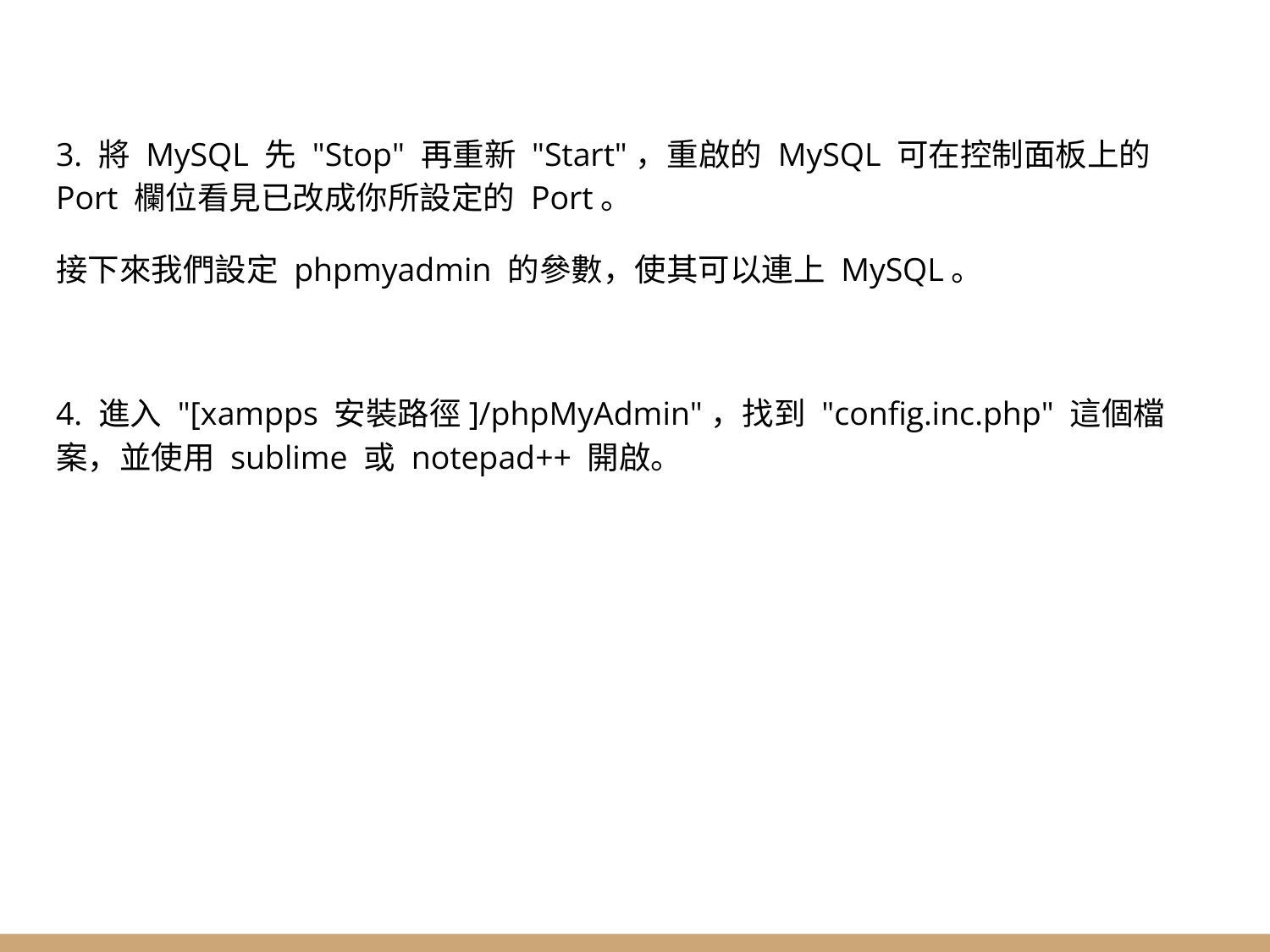

3. 將 MySQL 先 "Stop" 再重新 "Start"，重啟的 MySQL 可在控制面板上的 Port 欄位看見已改成你所設定的 Port。
接下來我們設定 phpmyadmin 的參數，使其可以連上 MySQL。

4. 進入 "[xampps 安裝路徑]/phpMyAdmin"，找到 "config.inc.php" 這個檔案，並使用 sublime 或 notepad++ 開啟。